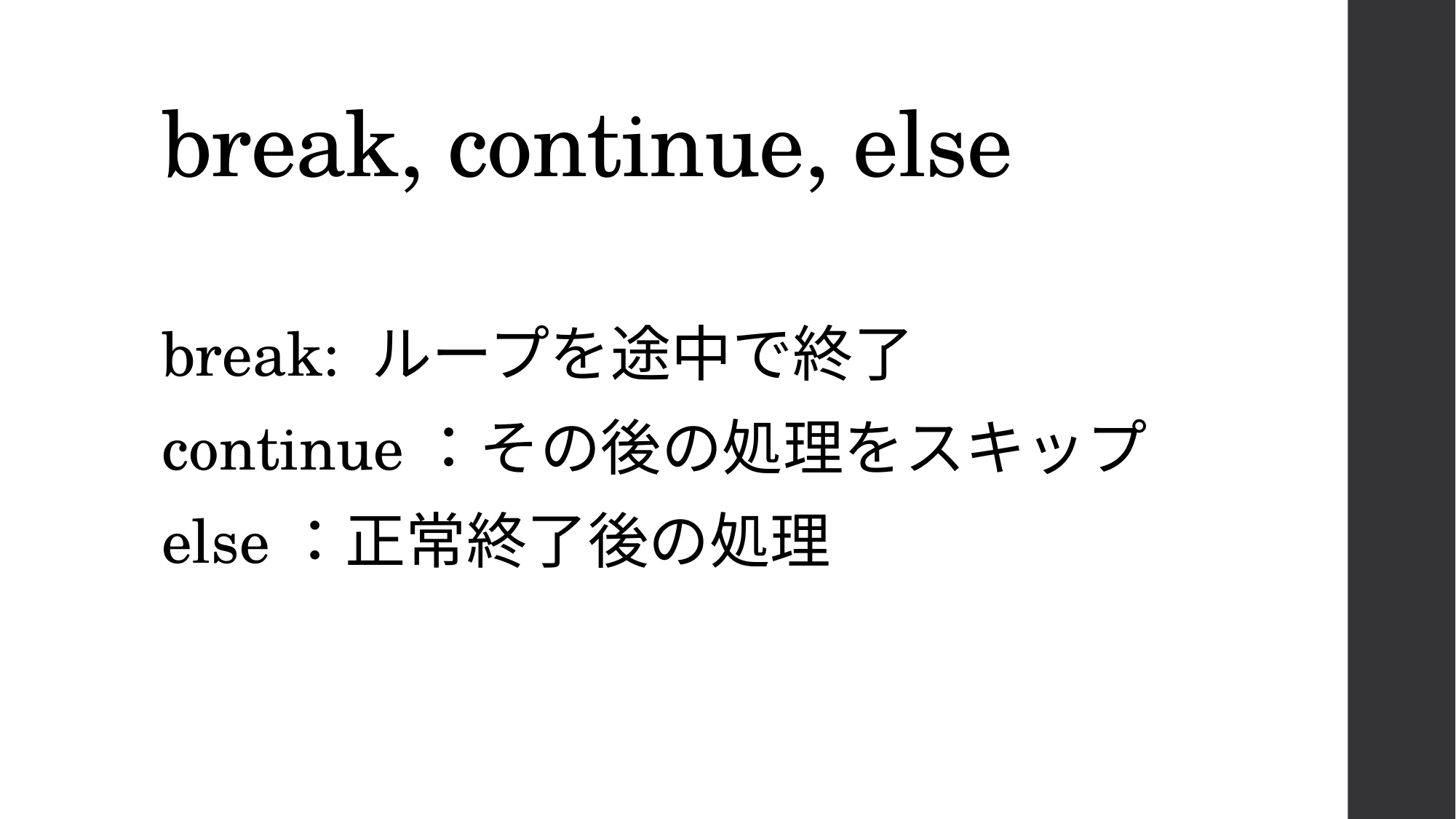

# break, continue, else

break: ループを途中で終了
continue：その後の処理をスキップ
else：正常終了後の処理